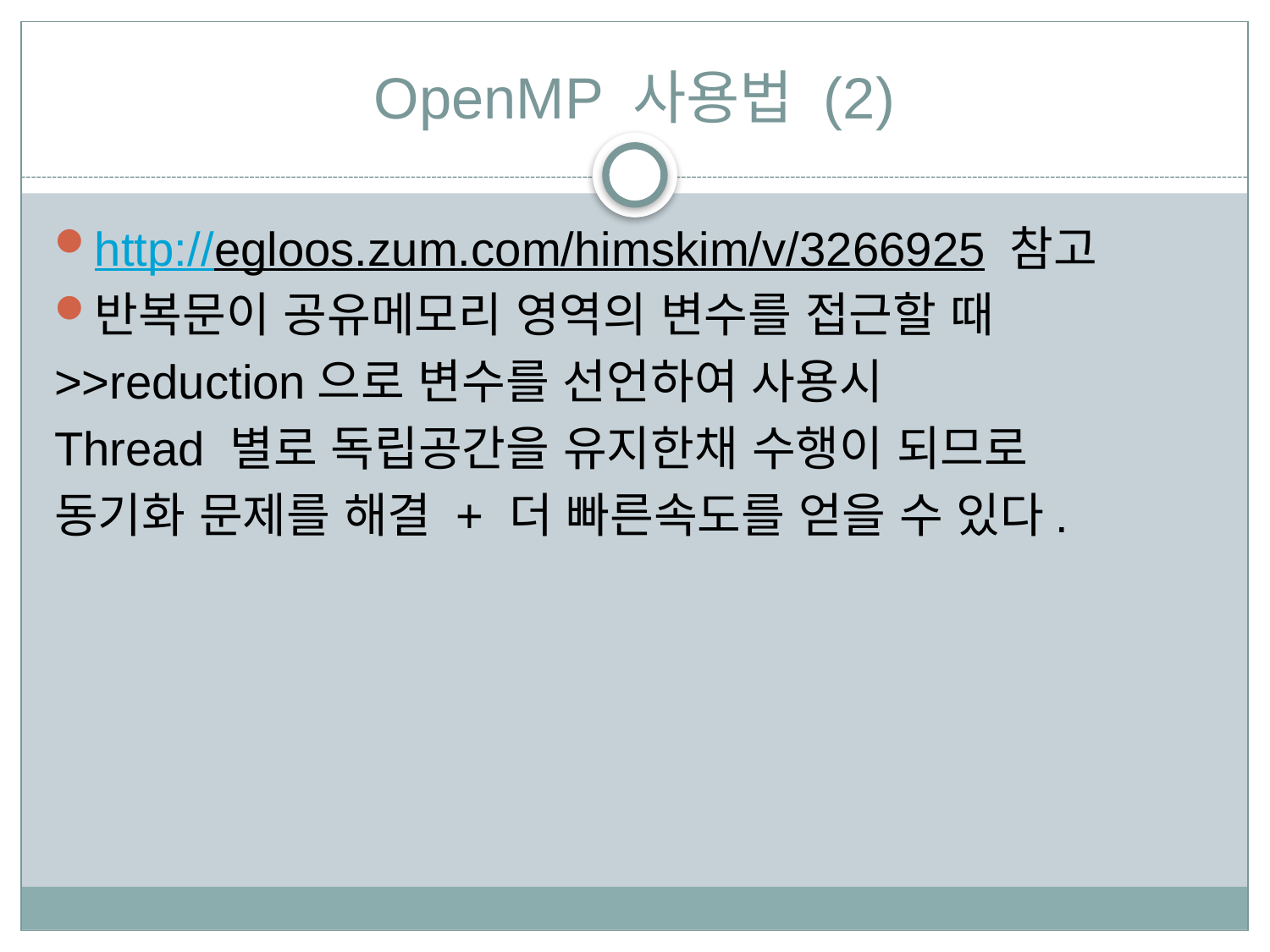

# OpenMP 사용법 (2)
http://egloos.zum.com/himskim/v/3266925 참고
반복문이 공유메모리 영역의 변수를 접근할 때
>>reduction으로 변수를 선언하여 사용시
Thread 별로 독립공간을 유지한채 수행이 되므로
동기화 문제를 해결 + 더 빠른속도를 얻을 수 있다.